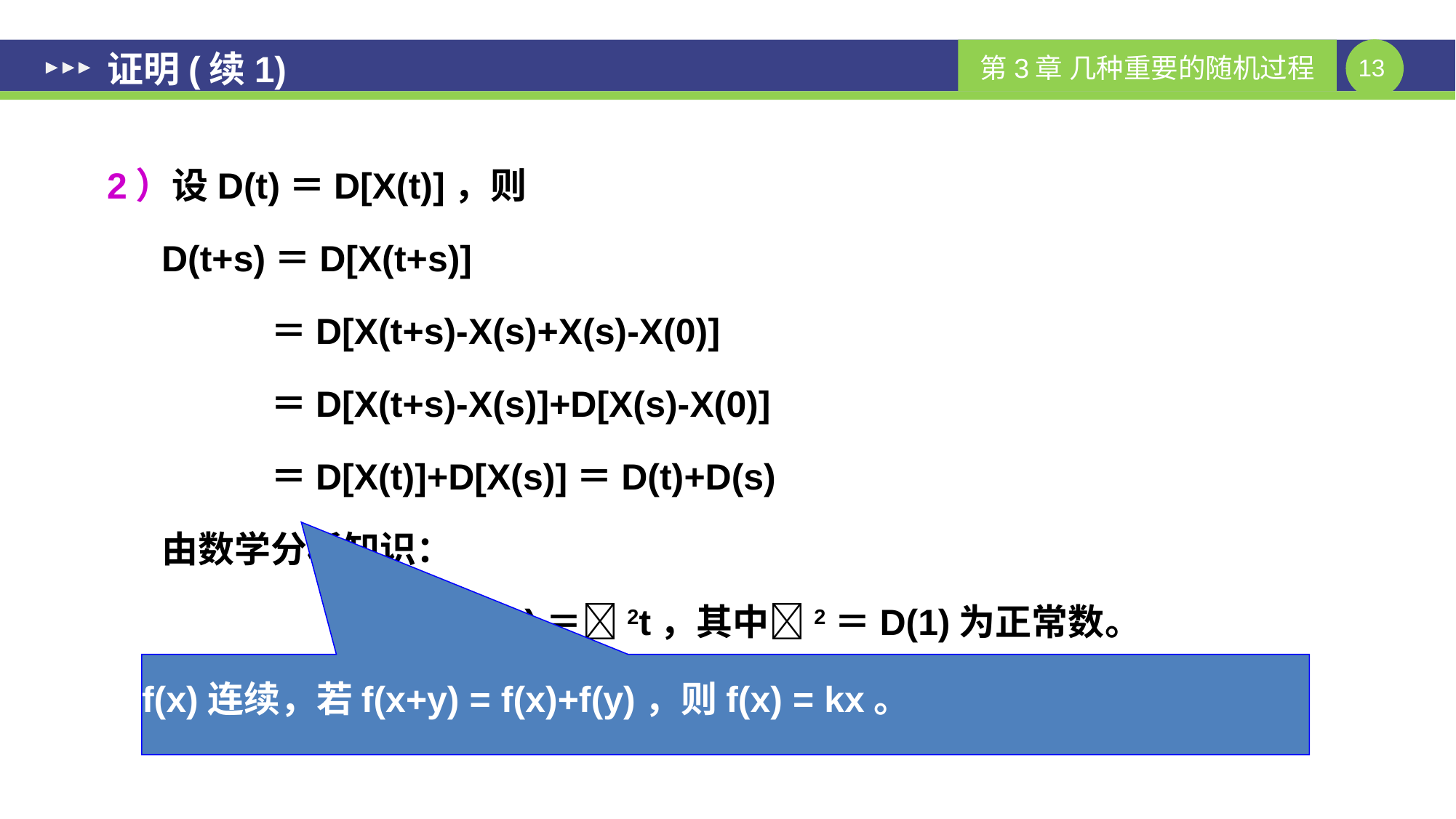

# 证明(续1)
2）设D(t)＝D[X(t)]，则
	D(t+s)＝D[X(t+s)]
		＝D[X(t+s)-X(s)+X(s)-X(0)]
		＝D[X(t+s)-X(s)]+D[X(s)-X(0)]
		＝D[X(t)]+D[X(s)]＝D(t)+D(s)
	由数学分析知识：
		                    D(t)＝σ2t，其中σ2＝D(1)为正常数。
f(x)连续，若f(x+y) = f(x)+f(y)，则f(x) = kx。